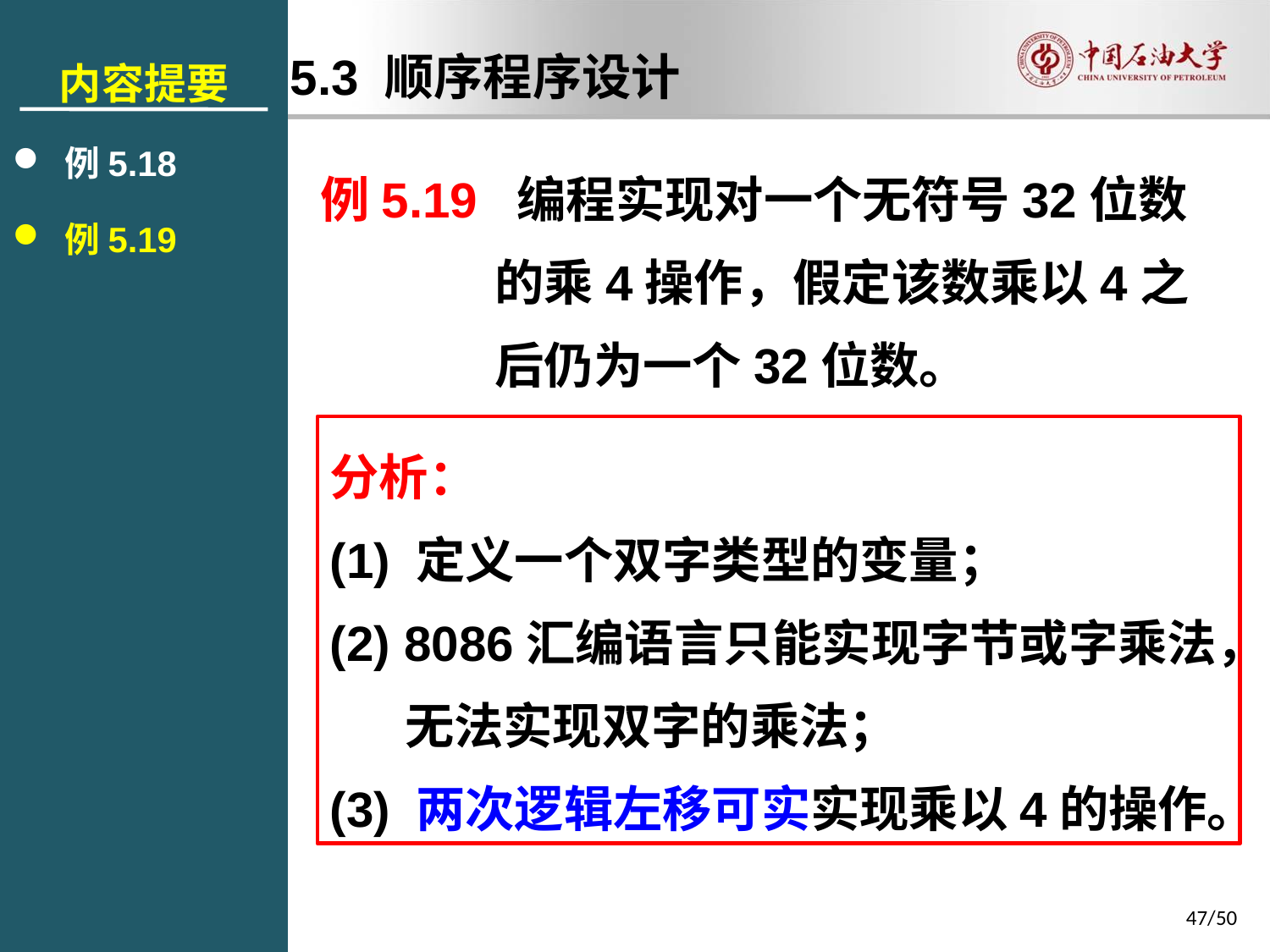

内容提要
 例5.18
 例5.19
5.3 顺序程序设计
例5.19  编程实现对一个无符号32位数的乘4操作，假定该数乘以4之后仍为一个32位数。
分析：
(1) 定义一个双字类型的变量；
(2) 8086汇编语言只能实现字节或字乘法，无法实现双字的乘法；
(3) 两次逻辑左移可实实现乘以4的操作。
47/50